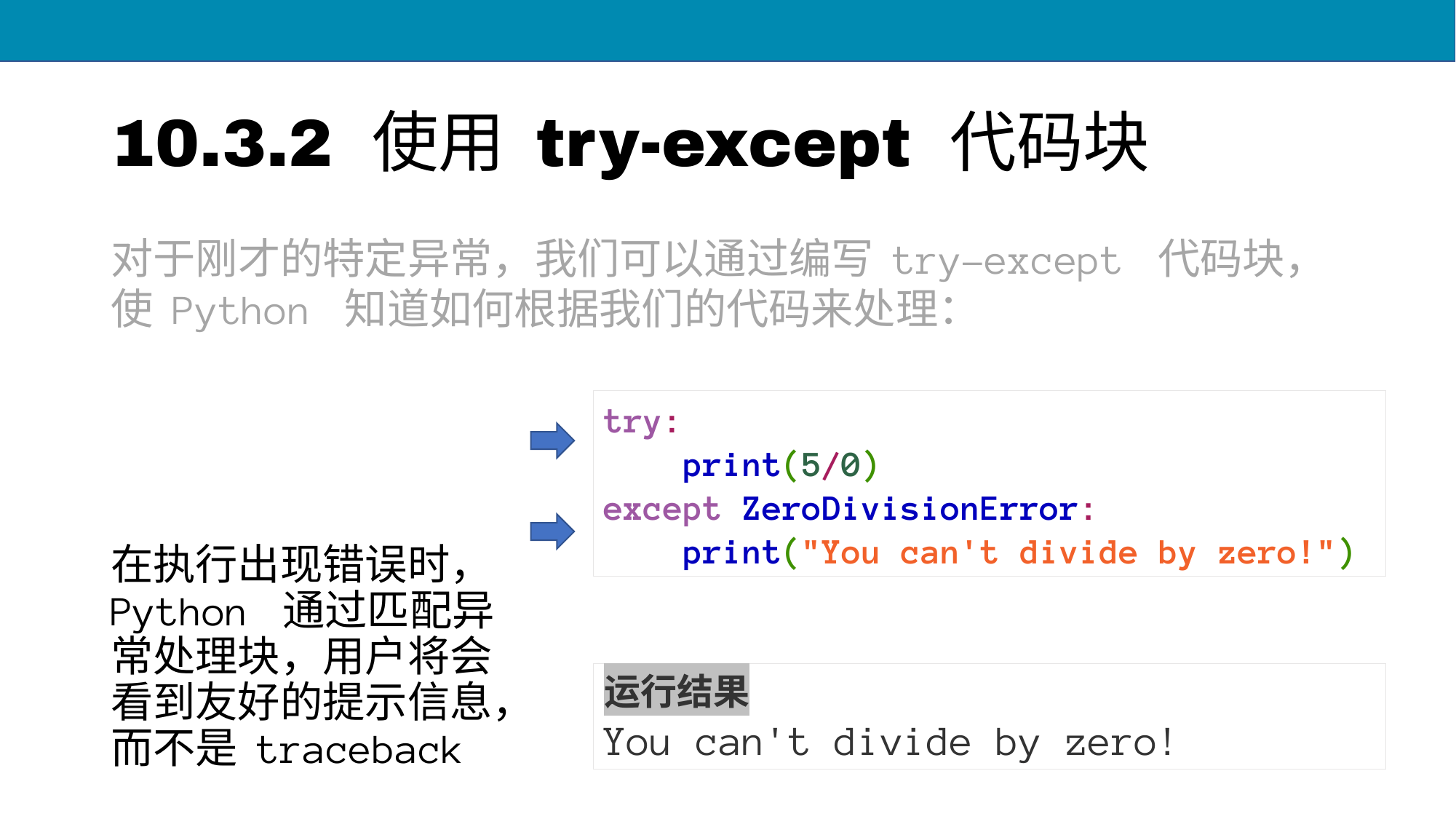

# 10.3.2 使用 try-except 代码块
对于刚才的特定异常，我们可以通过编写 try-except 代码块，使 Python 知道如何根据我们的代码来处理：

在执行出现错误时， Python 通过匹配异常处理块，用户将会看到友好的提示信息，而不是 traceback

try:
    print(5/0)
except ZeroDivisionError:
    print("You can't divide by zero!")

运行结果
You can't divide by zero!